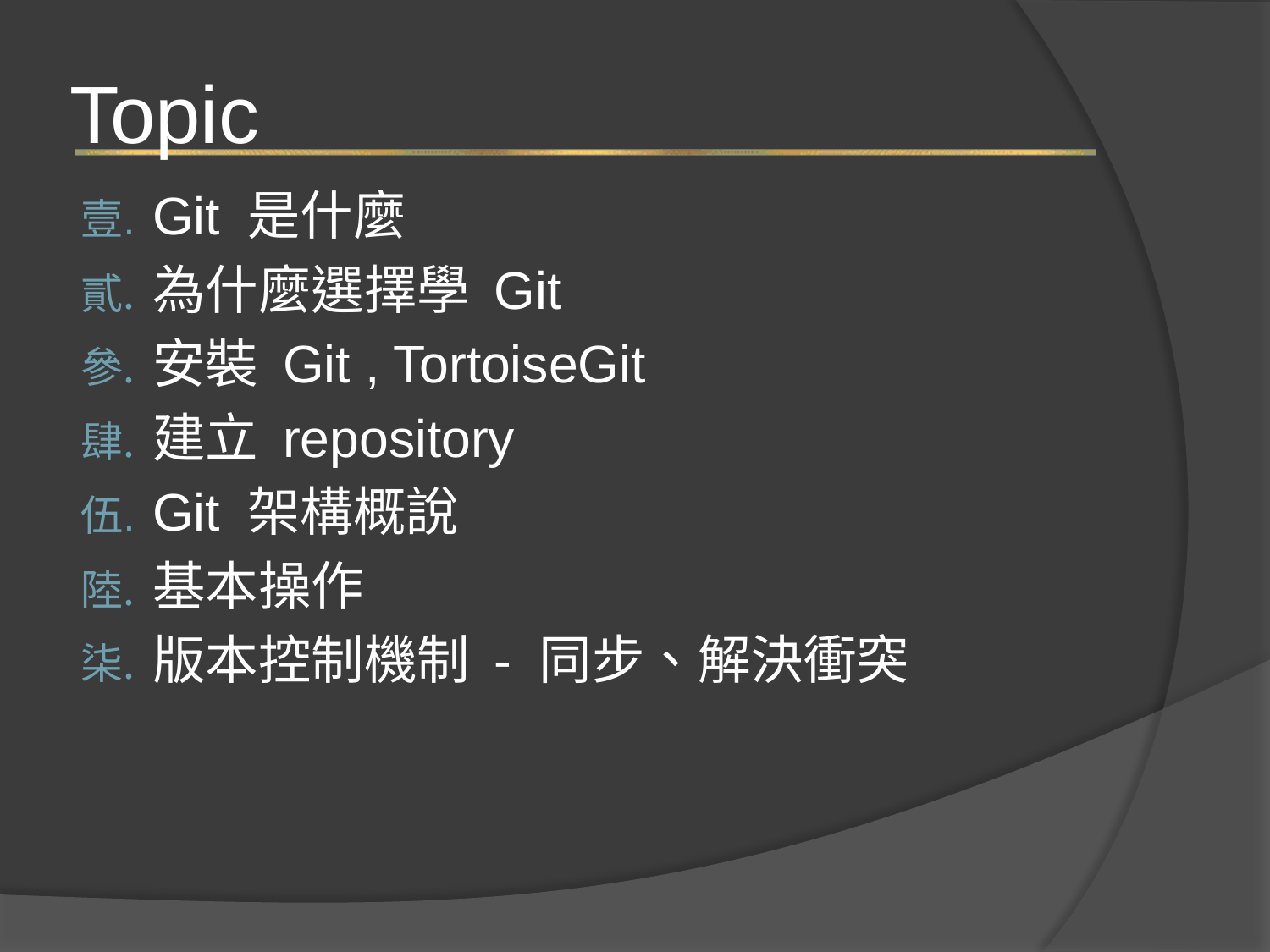

# Topic
Git 是什麼
為什麼選擇學 Git
安裝 Git , TortoiseGit
建立 repository
Git 架構概說
基本操作
版本控制機制 - 同步、解決衝突